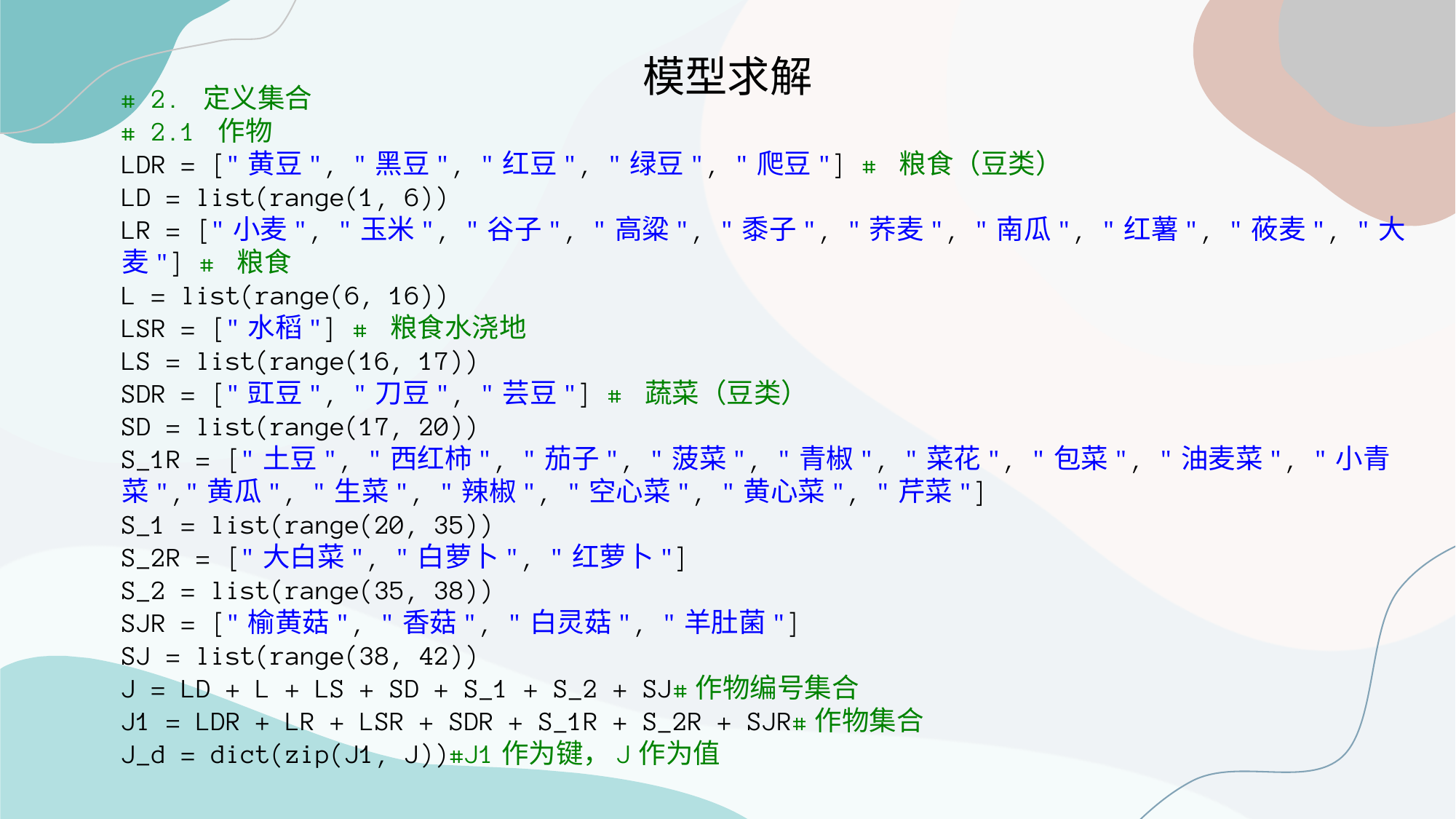

模型求解
# 2. 定义集合
# 2.1 作物
LDR = ["黄豆", "黑豆", "红豆", "绿豆", "爬豆"] # 粮⻝（⾖类）
LD = list(range(1, 6))
LR = ["小麦", "玉米", "谷子", "高粱", "黍子", "荞麦", "南瓜", "红薯", "莜麦", "大麦"] # 粮⻝
L = list(range(6, 16))
LSR = ["水稻"] # 粮⻝⽔浇地
LS = list(range(16, 17))
SDR = ["豇豆", "刀豆", "芸豆"] # 蔬菜（⾖类）
SD = list(range(17, 20))
S_1R = ["土豆", "西红柿", "茄子", "菠菜", "青椒", "菜花", "包菜", "油麦菜", "小青菜","黄瓜", "生菜", "辣椒", "空心菜", "黄心菜", "芹菜"]
S_1 = list(range(20, 35))
S_2R = ["大白菜", "白萝卜", "红萝卜"]
S_2 = list(range(35, 38))
SJR = ["榆黄菇", "香菇", "白灵菇", "羊肚菌"]
SJ = list(range(38, 42))
J = LD + L + LS + SD + S_1 + S_2 + SJ#作物编号集合
J1 = LDR + LR + LSR + SDR + S_1R + S_2R + SJR#作物集合
J_d = dict(zip(J1, J))#J1作为键，J作为值